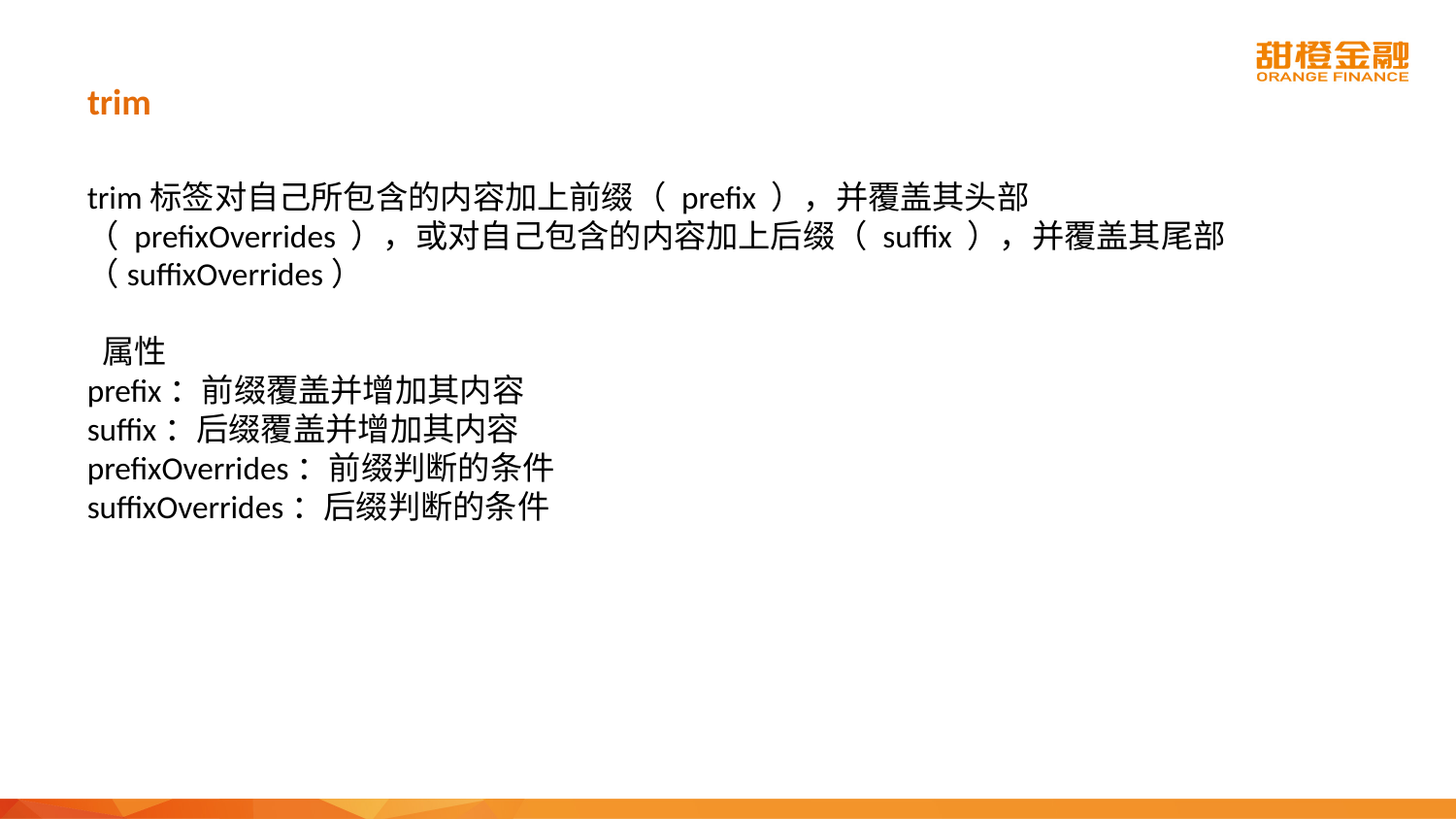

# trim
trim标签对自己所包含的内容加上前缀（ prefix ），并覆盖其头部（ prefixOverrides ），或对自己包含的内容加上后缀（ suffix ），并覆盖其尾部（suffixOverrides）

 属性
prefix：前缀覆盖并增加其内容
suffix：后缀覆盖并增加其内容
prefixOverrides：前缀判断的条件
suffixOverrides：后缀判断的条件